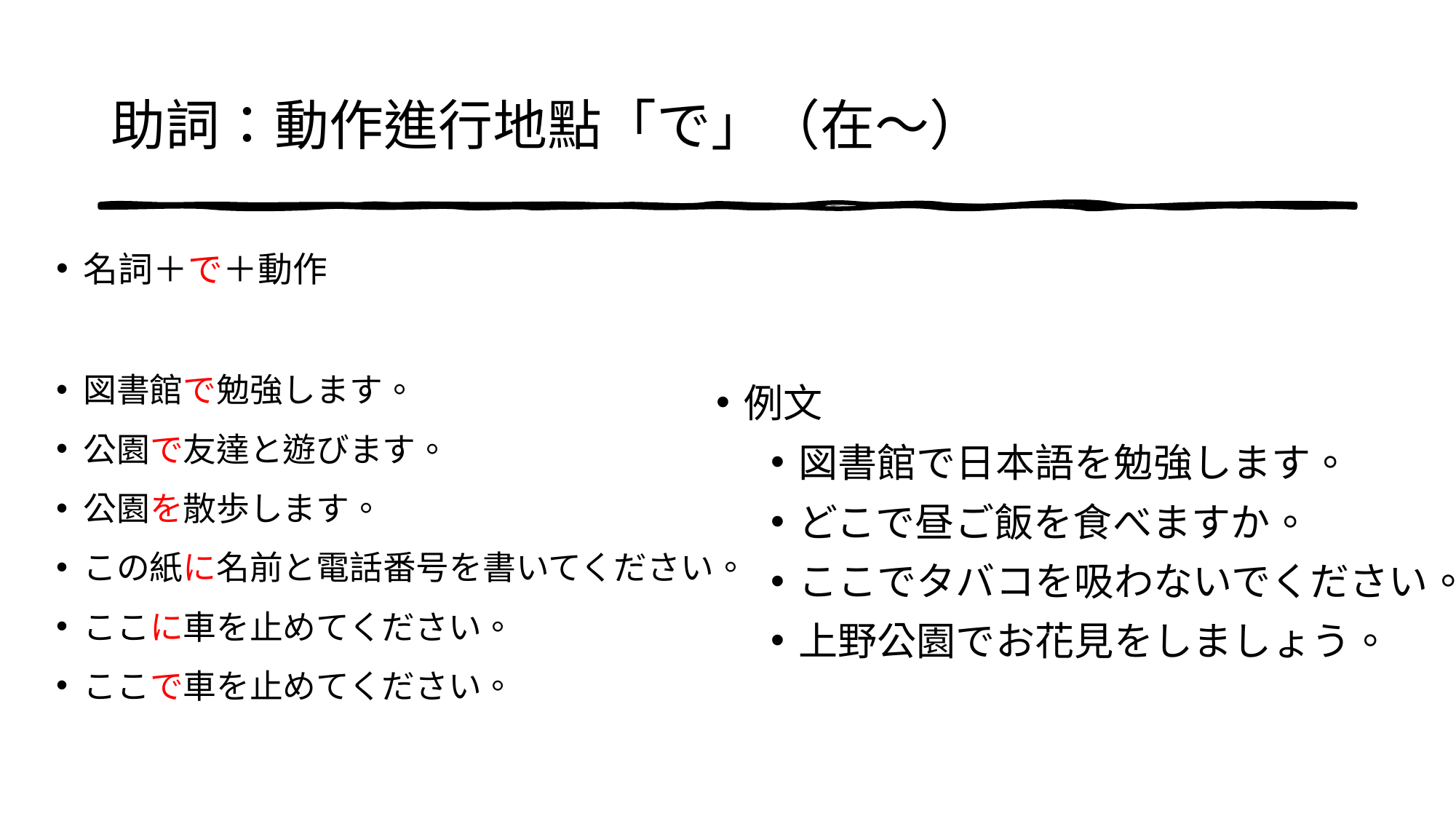

# 助詞：動作進行地點「で」（在～）
名詞＋で＋動作

図書館で勉強します。
公園で友達と遊びます。
公園を散歩します。
この紙に名前と電話番号を書いてください。
ここに車を止めてください。
ここで車を止めてください。

例文
図書館で日本語を勉強します。
どこで昼ご飯を食べますか。
ここでタバコを吸わないでください。
上野公園でお花見をしましょう。